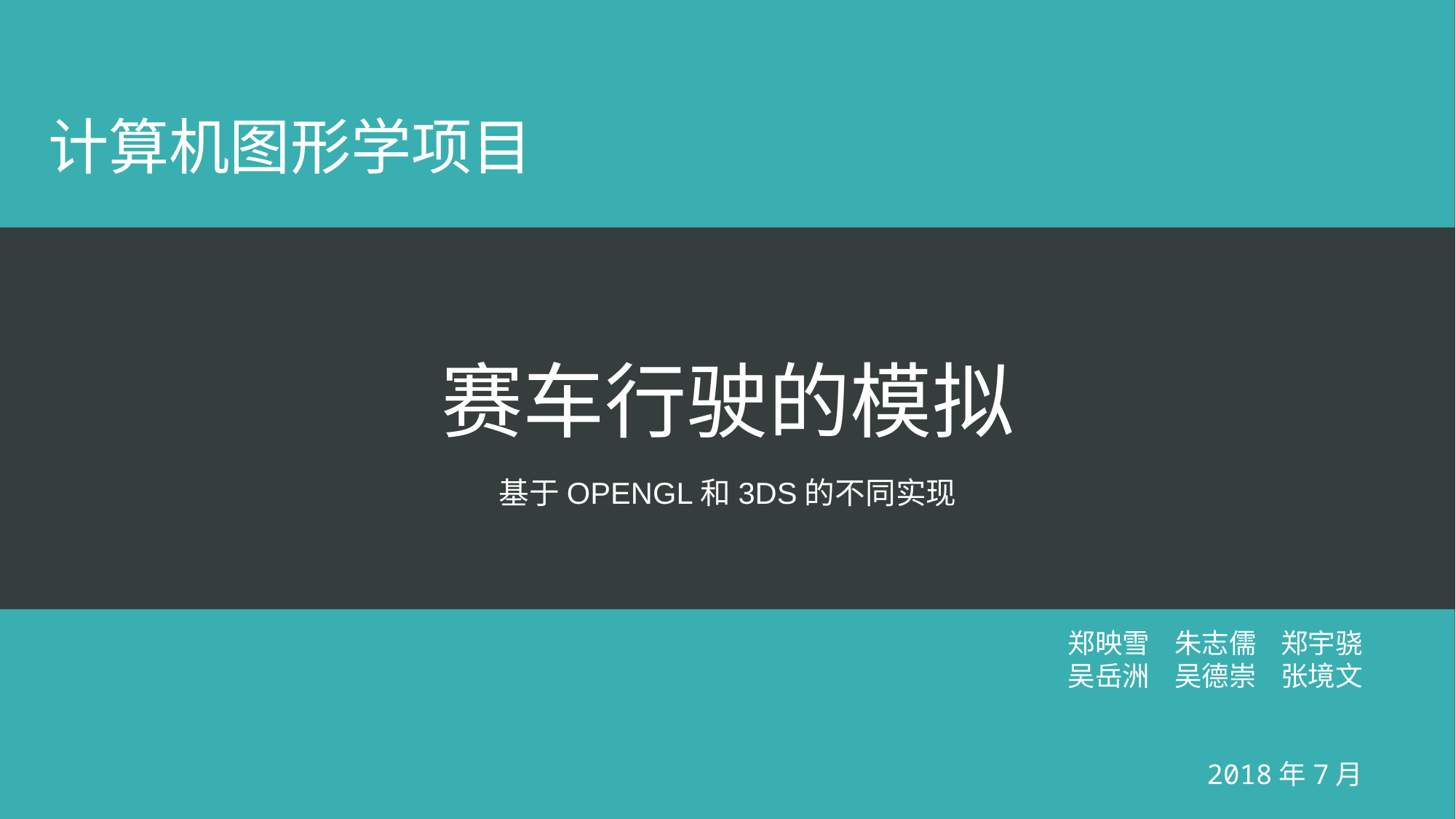

计算机图形学项目
# 赛车行驶的模拟
基于opengl和3ds的不同实现
郑映雪    朱志儒    郑宇骁
吴岳洲    吴德崇    张境文

2018年7月